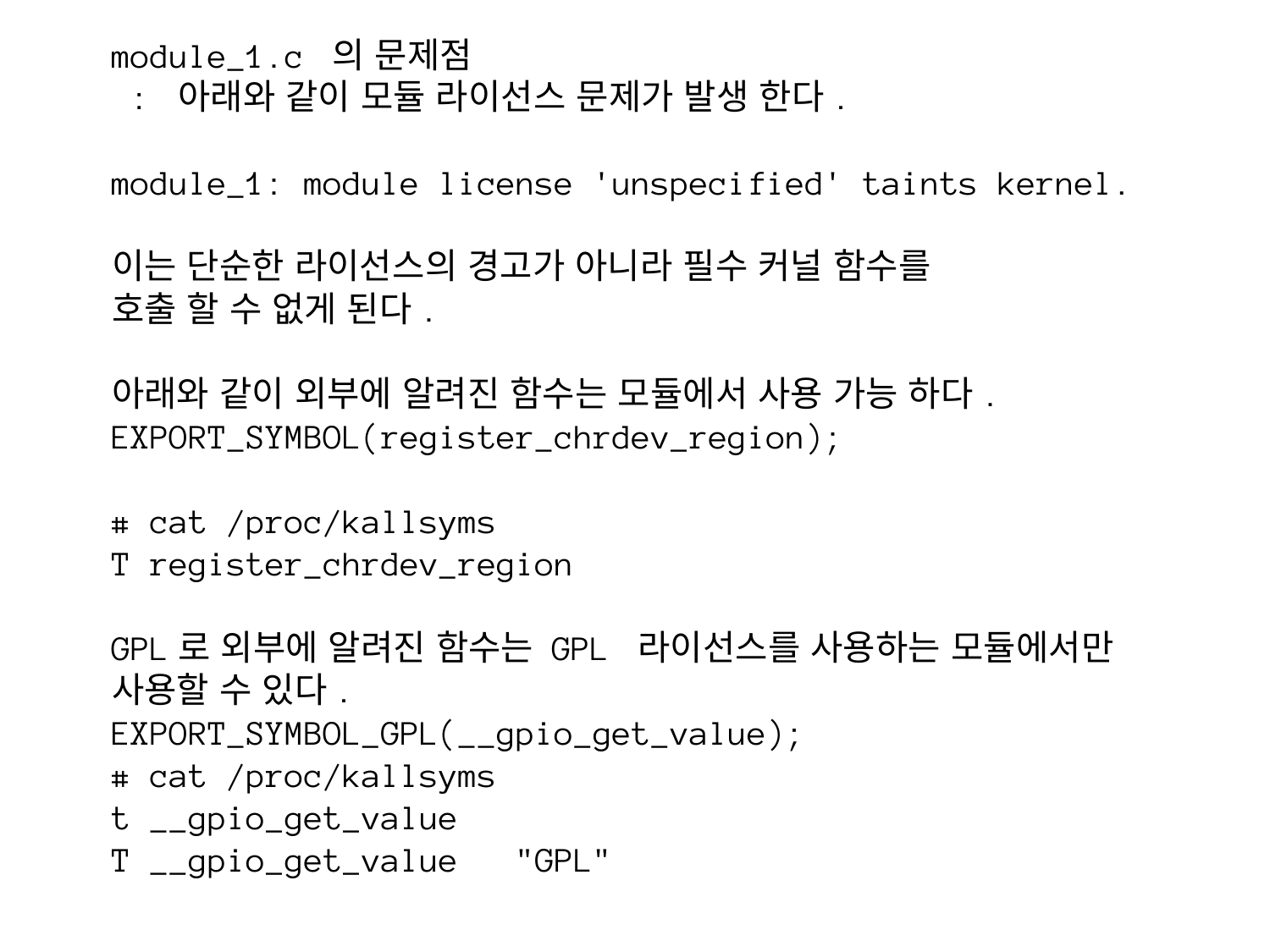

module_1.c 의 문제점
 : 아래와 같이 모듈 라이선스 문제가 발생 한다.

module_1: module license 'unspecified' taints kernel.

이는 단순한 라이선스의 경고가 아니라 필수 커널 함수를
호출 할 수 없게 된다.

아래와 같이 외부에 알려진 함수는 모듈에서 사용 가능 하다.
EXPORT_SYMBOL(register_chrdev_region);

# cat /proc/kallsyms
T register_chrdev_region

GPL로 외부에 알려진 함수는 GPL 라이선스를 사용하는 모듈에서만
사용할 수 있다.
EXPORT_SYMBOL_GPL(__gpio_get_value);
# cat /proc/kallsyms
t __gpio_get_value
T __gpio_get_value   "GPL"